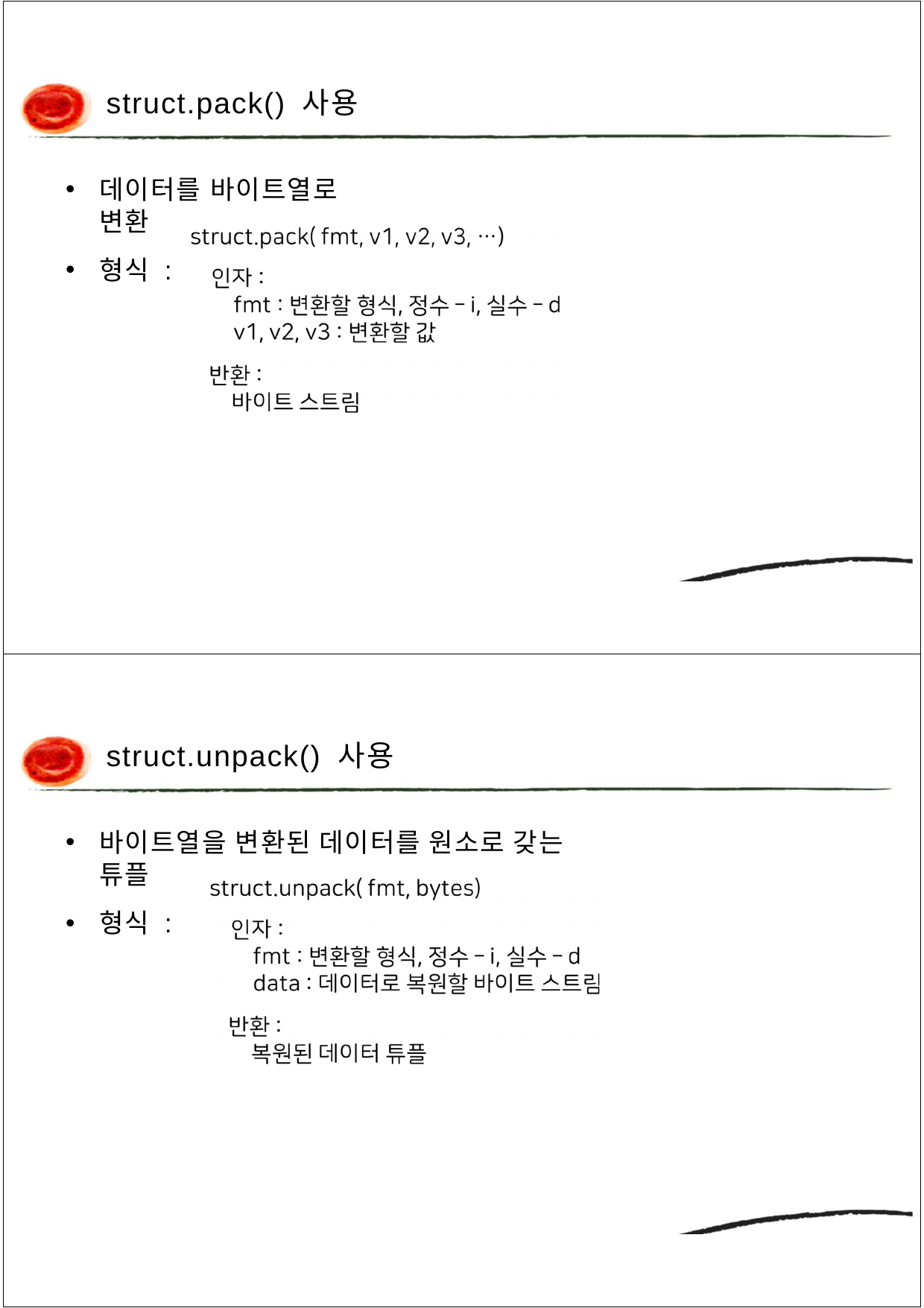

struct.pack() 사용

데이터를 바이트열로 변환
형식 :

struct.unpack() 사용

바이트열을 변환된 데이터를 원소로 갖는 튜플
형식 :